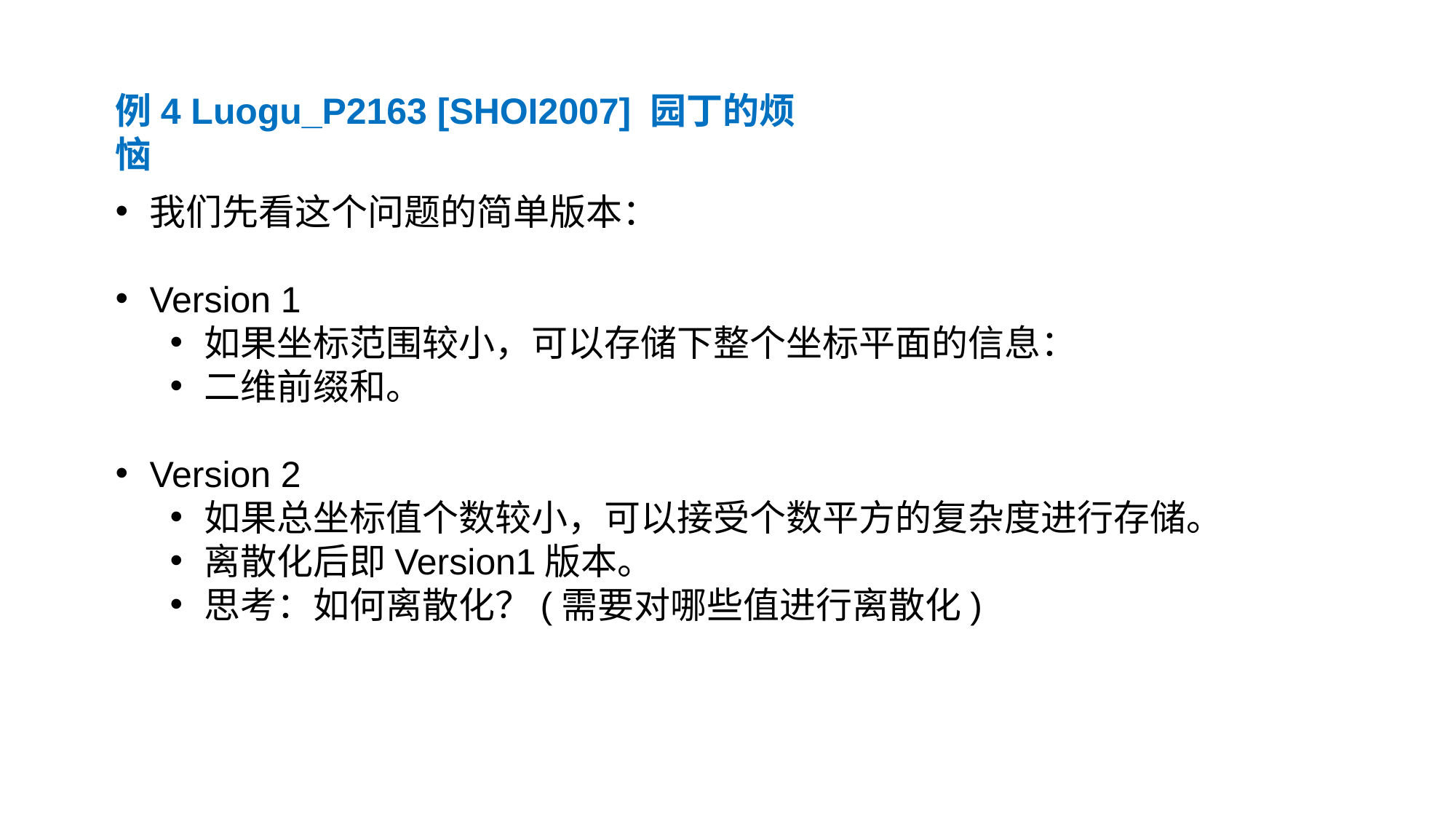

例4 Luogu_P2163 [SHOI2007] 园丁的烦恼
我们先看这个问题的简单版本：

Version 1
如果坐标范围较小，可以存储下整个坐标平面的信息：
二维前缀和。

Version 2
如果总坐标值个数较小，可以接受个数平方的复杂度进行存储。
离散化后即Version1版本。
思考：如何离散化？(需要对哪些值进行离散化)